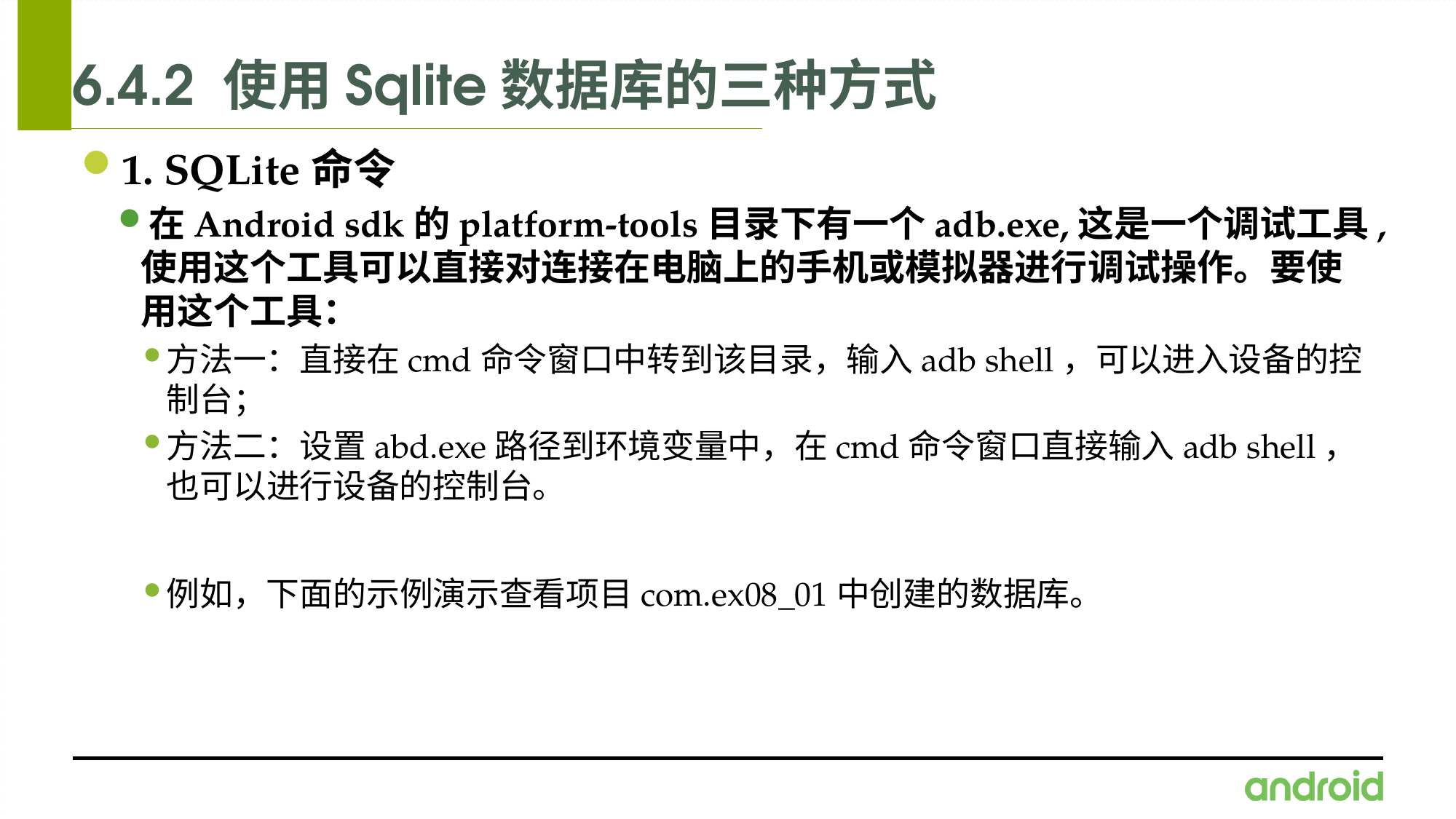

# 6.4.2 使用Sqlite数据库的三种方式
1. SQLite命令
在Android sdk的platform-tools目录下有一个adb.exe,这是一个调试工具,使用这个工具可以直接对连接在电脑上的手机或模拟器进行调试操作。要使用这个工具：
方法一：直接在cmd命令窗口中转到该目录，输入adb shell，可以进入设备的控制台；
方法二：设置abd.exe路径到环境变量中，在cmd命令窗口直接输入adb shell，也可以进行设备的控制台。

例如，下面的示例演示查看项目com.ex08_01中创建的数据库。